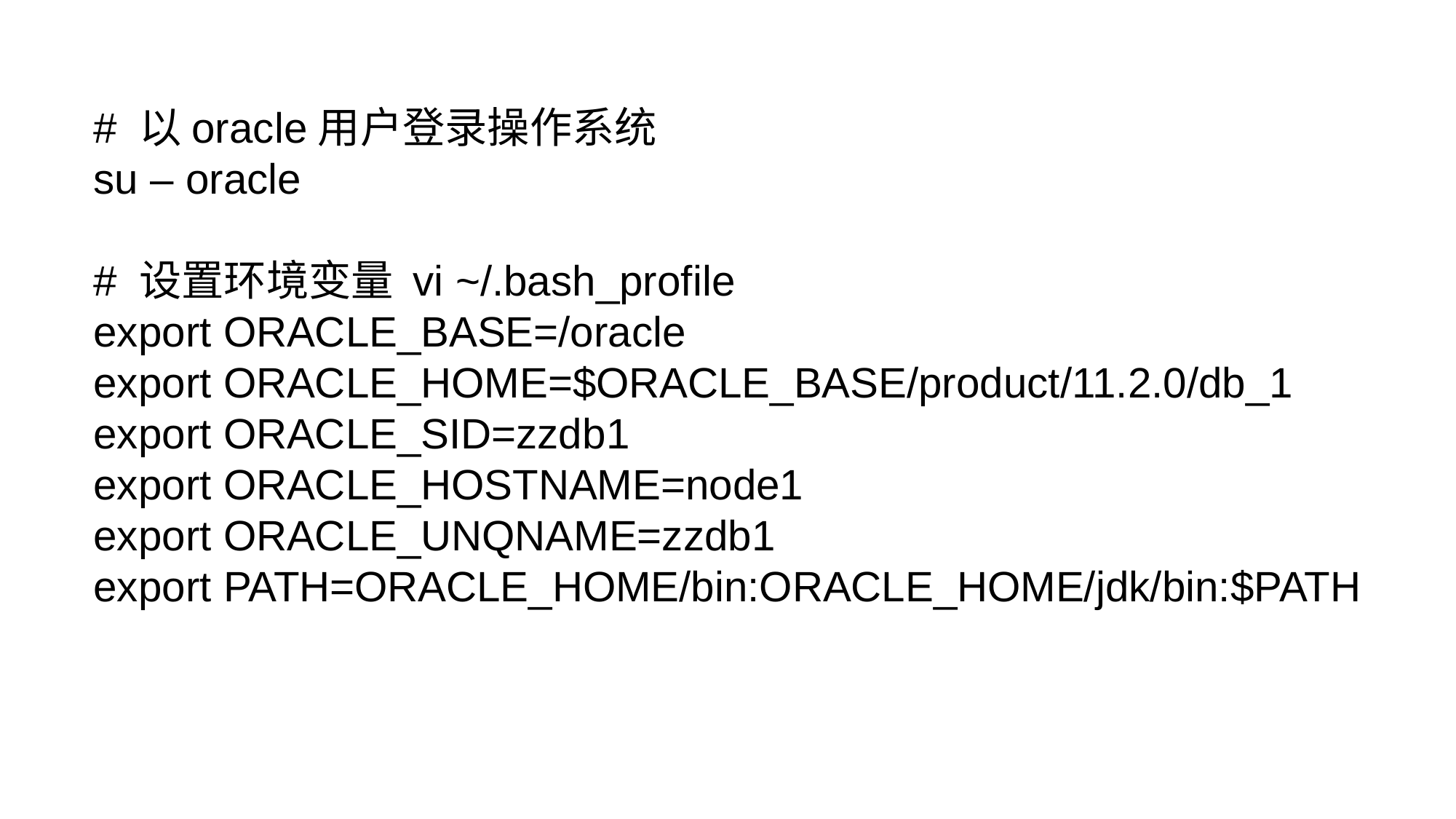

# 以oracle用户登录操作系统
su – oracle

# 设置环境变量 vi ~/.bash_profile
export ORACLE_BASE=/oracle
export ORACLE_HOME=$ORACLE_BASE/product/11.2.0/db_1
export ORACLE_SID=zzdb1
export ORACLE_HOSTNAME=node1
export ORACLE_UNQNAME=zzdb1
export PATH=ORACLE_HOME/bin:ORACLE_HOME/jdk/bin:$PATH